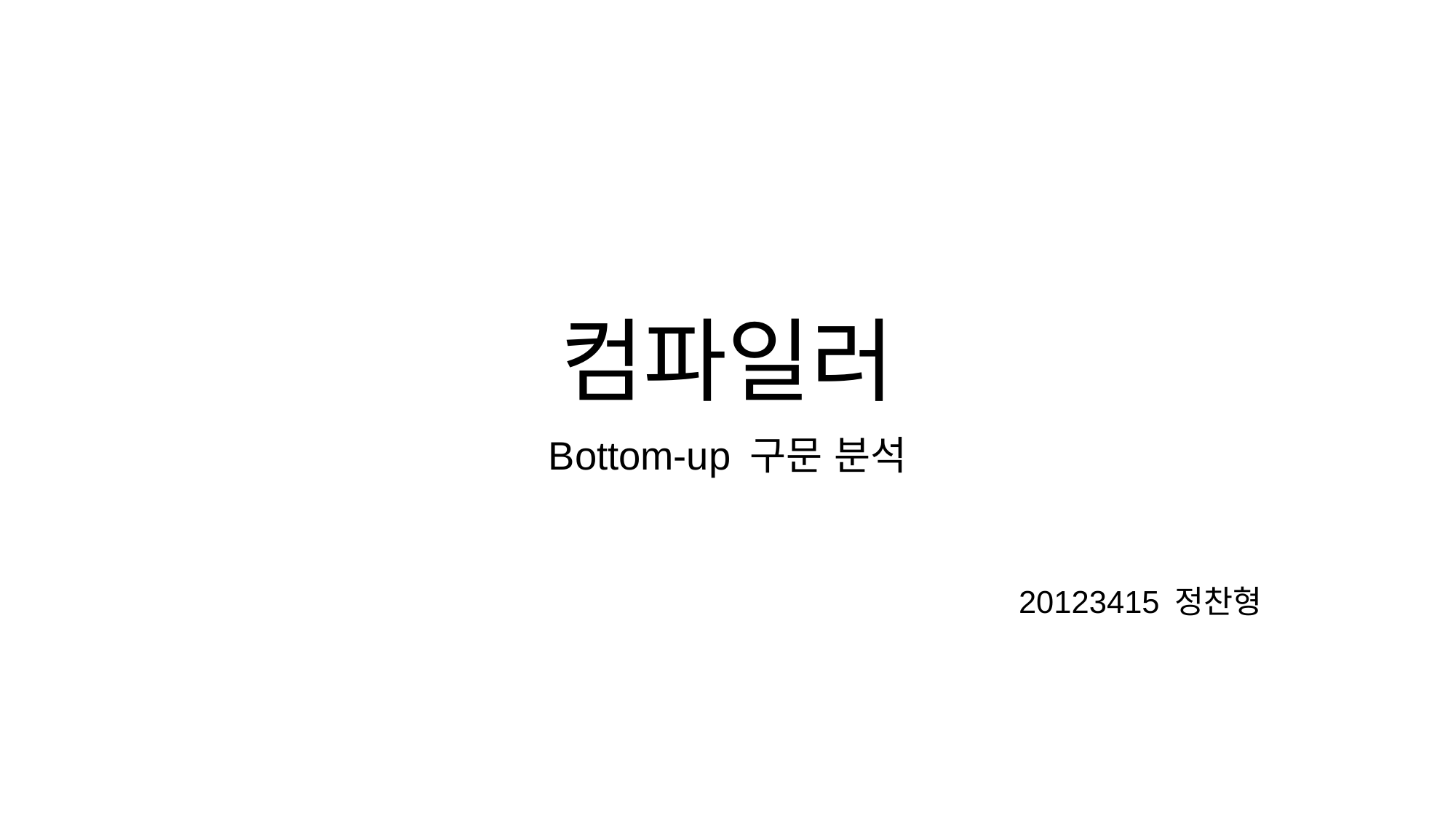

# 컴파일러
Bottom-up 구문 분석

20123415 정찬형